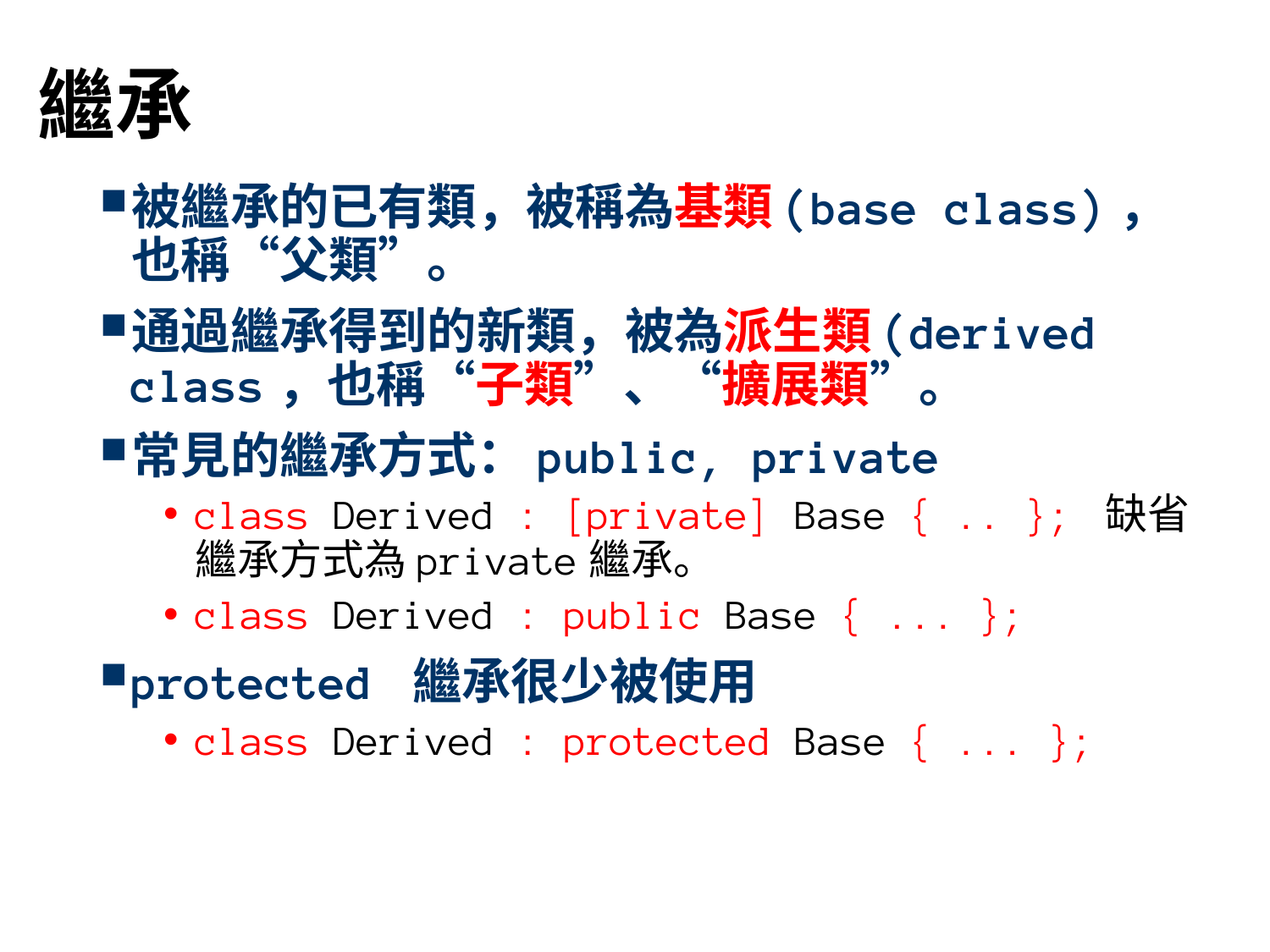

# 繼承
被繼承的已有類，被稱為基類(base class)，也稱“父類”。
通過繼承得到的新類，被為派生類(derived class，也稱“子類”、“擴展類”。
常見的繼承方式：public, private
class Derived : [private] Base { .. }; 缺省繼承方式為private繼承。
class Derived : public Base { ... };
protected 繼承很少被使用
class Derived : protected Base { ... };